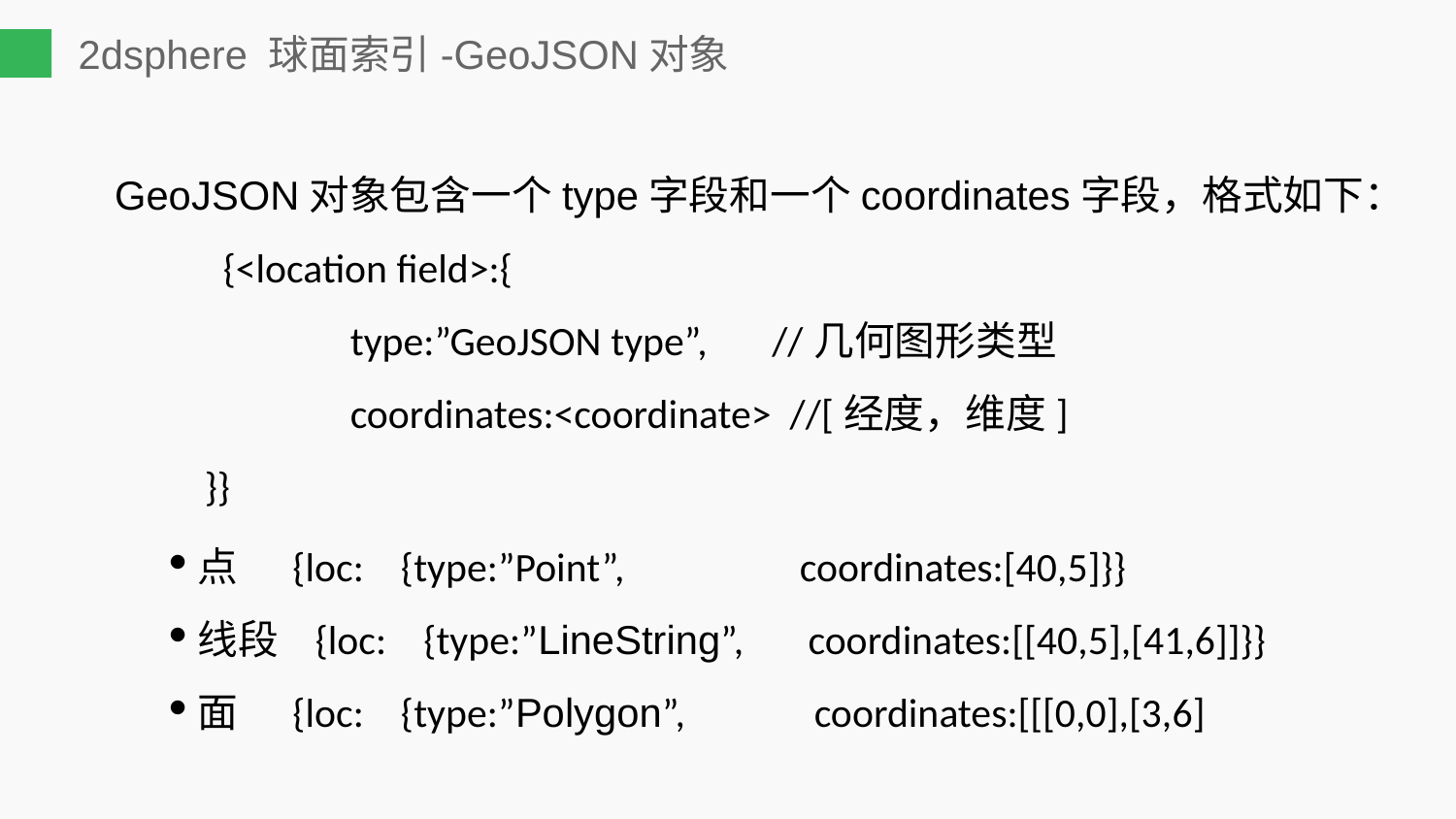

# 2dsphere 球面索引-GeoJSON对象
GeoJSON对象包含一个type字段和一个coordinates字段，格式如下：
             {<location field>:{
	           type:”GeoJSON type”,       //几何图形类型
	           coordinates:<coordinate>  //[经度，维度]
           }}
点     {loc:    {type:”Point”,                   coordinates:[40,5]}}
线段   {loc:    {type:”LineString”,       coordinates:[[40,5],[41,6]]}}
面     {loc:    {type:”Polygon”,              coordinates:[[[0,0],[3,6]
														[6,1],[0,0]]]}}